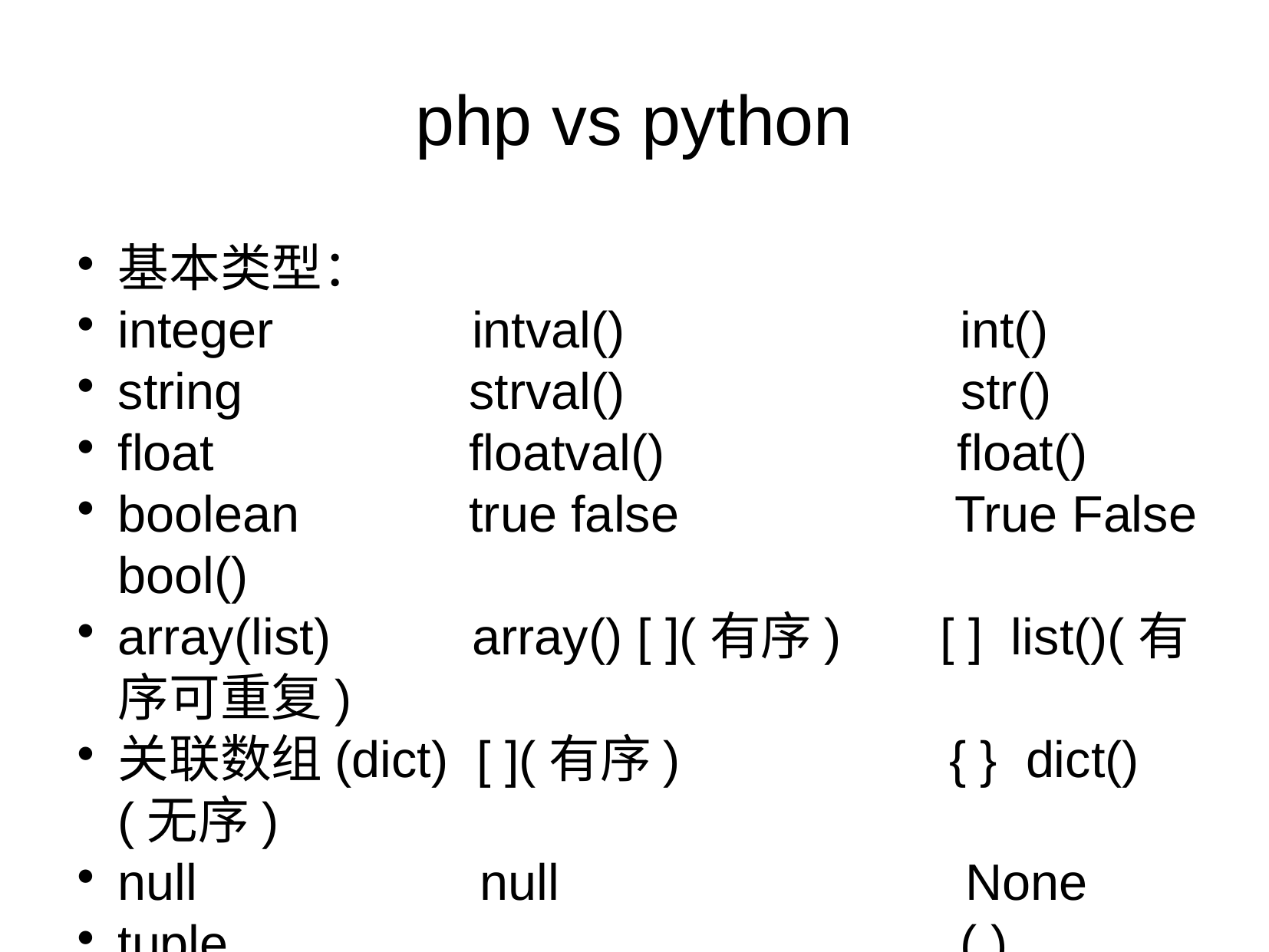

php vs python

基本类型：
integer              intval()           　　　int()
string                strval()           　　　str()
float                  floatval()        　　　float()
boolean            true false      　　　 True False bool()
array(list)          array() [ ](有序)       [ ]  list()(有序可重复)
关联数组(dict)  [ ](有序)                   { }  dict()(无序)
null                    null                　　　None
tuple                                       　　　( )
set                                          　　　set()(无序不重复序列)